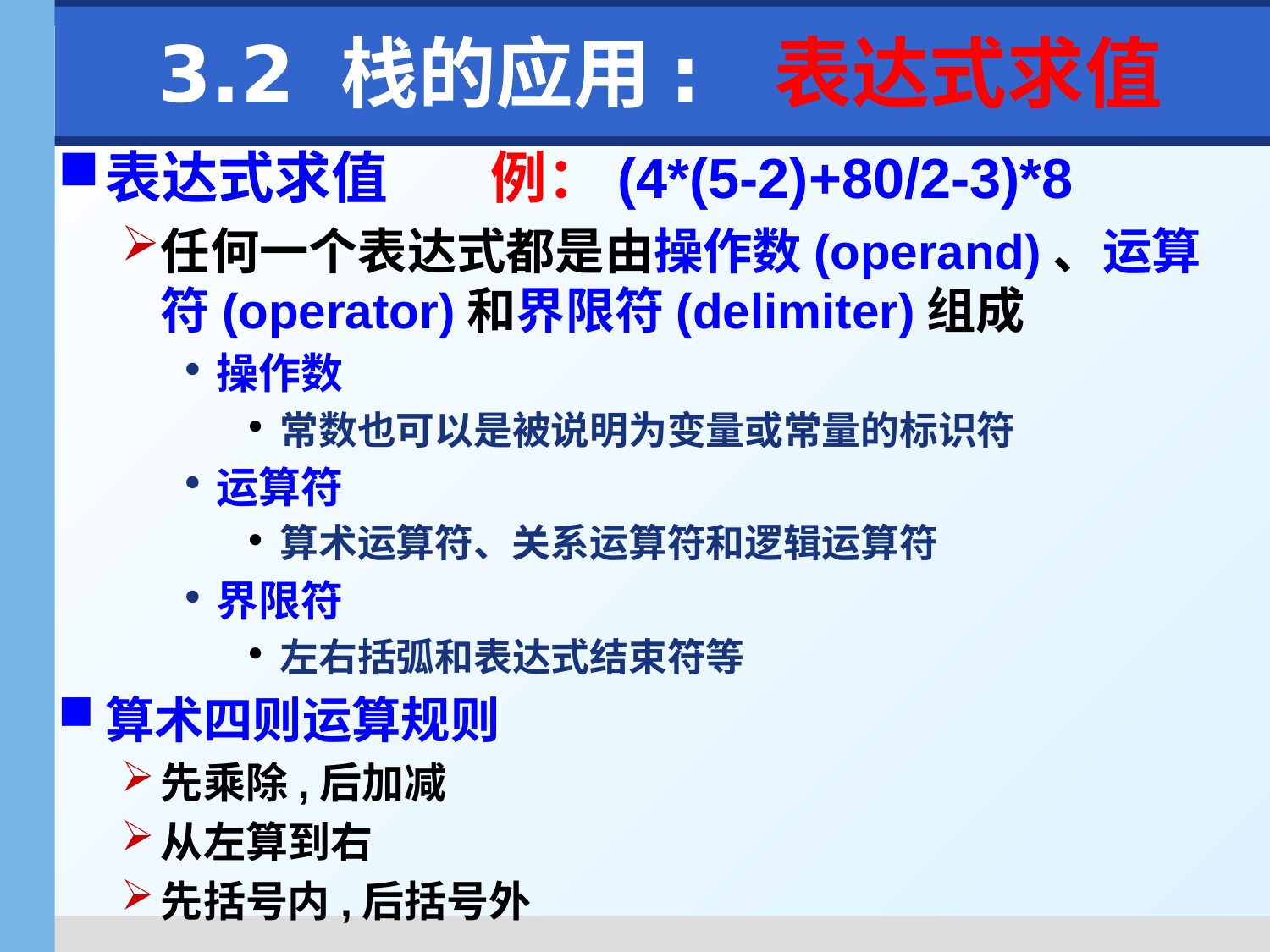

# 3.2 栈的应用:  表达式求值
表达式求值        例：(4*(5-2)+80/2-3)*8
任何一个表达式都是由操作数(operand)、运算符(operator)和界限符(delimiter)组成
操作数
常数也可以是被说明为变量或常量的标识符
运算符
算术运算符、关系运算符和逻辑运算符
界限符
左右括弧和表达式结束符等
算术四则运算规则
先乘除,后加减
从左算到右
先括号内,后括号外